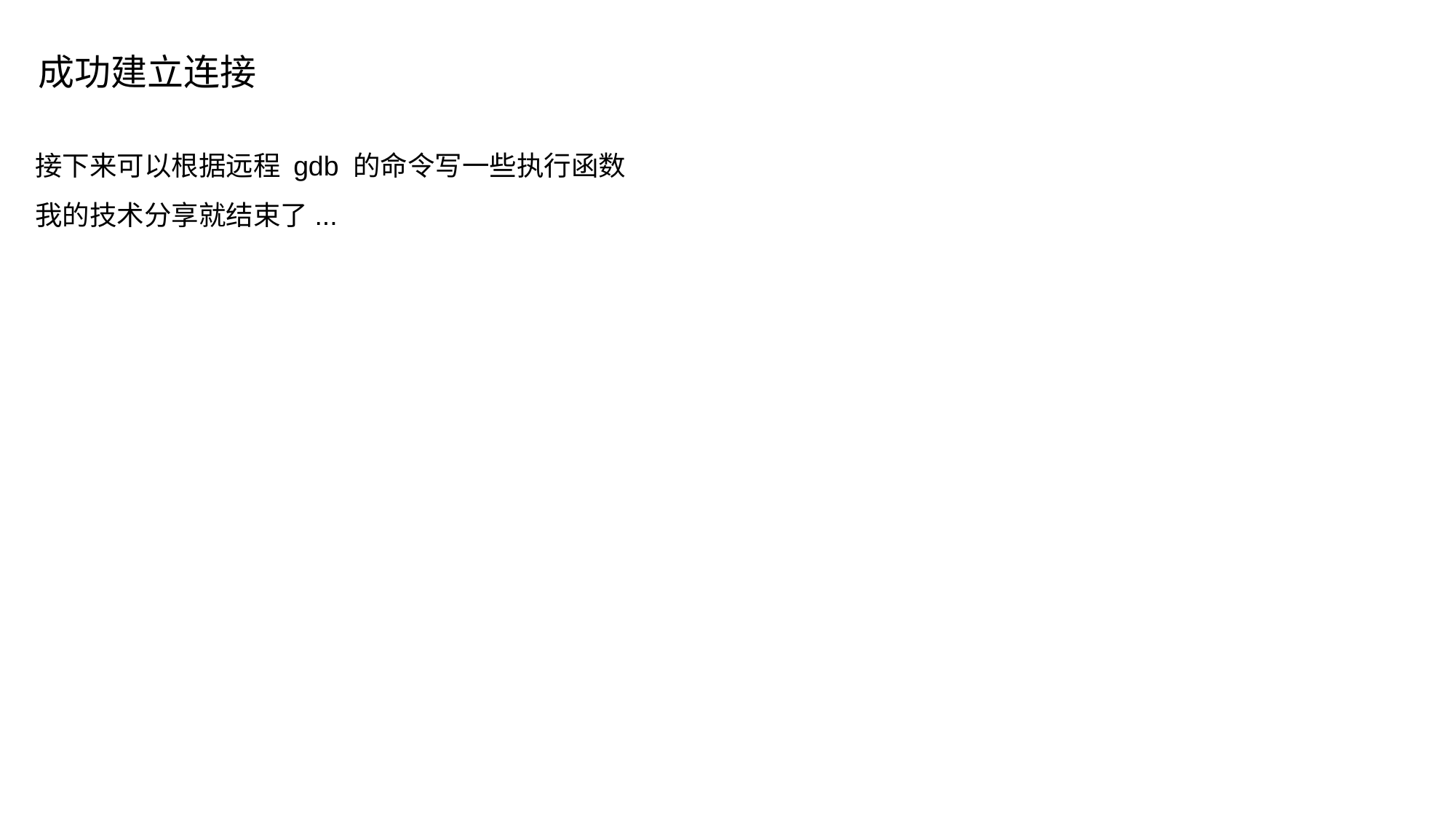

成功建立连接
接下来可以根据远程 gdb 的命令写一些执行函数
我的技术分享就结束了...